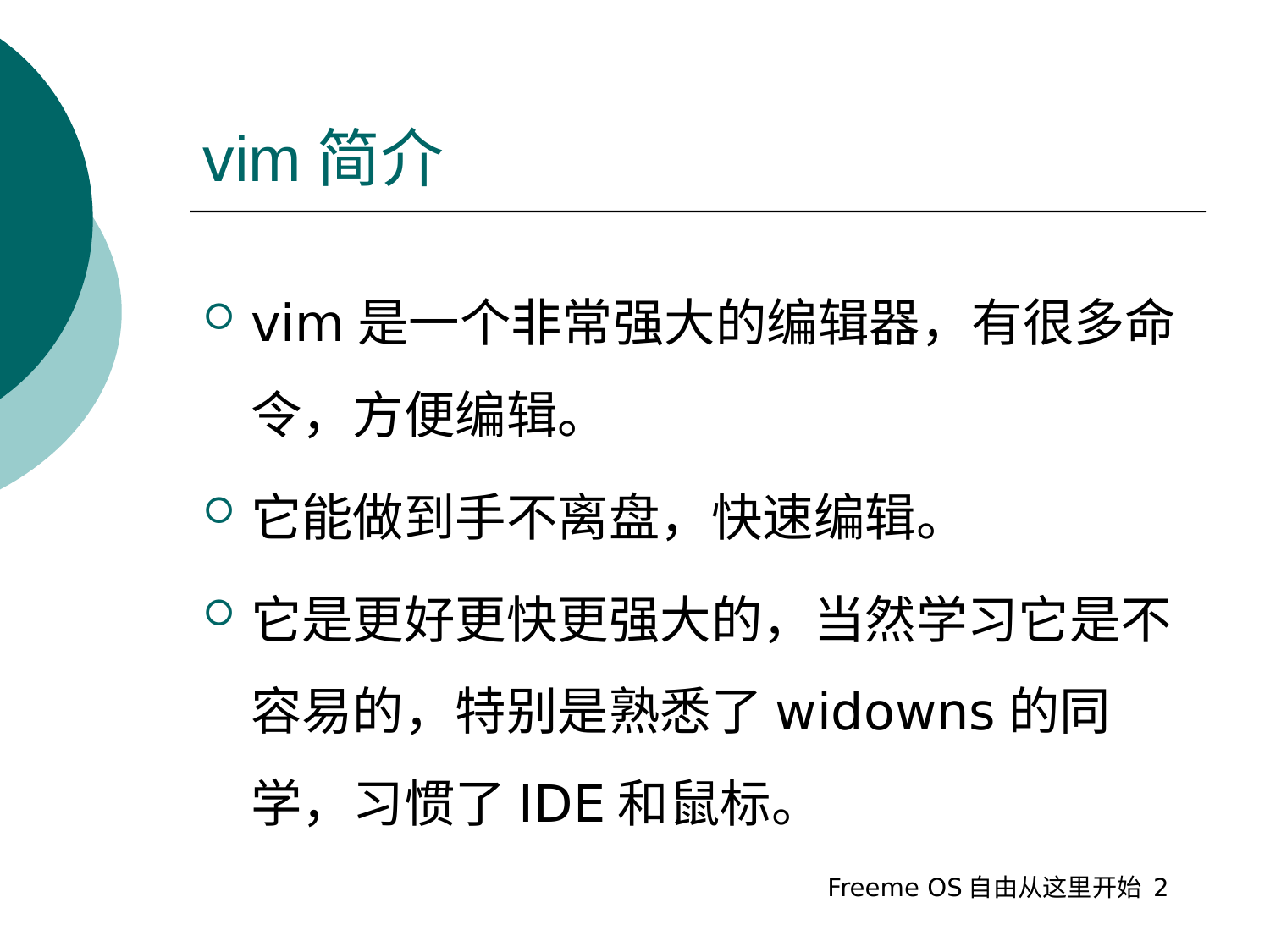

# vim简介
vim是一个非常强大的编辑器，有很多命令，方便编辑。
它能做到手不离盘，快速编辑。
它是更好更快更强大的，当然学习它是不容易的，特别是熟悉了widowns的同学，习惯了IDE和鼠标。